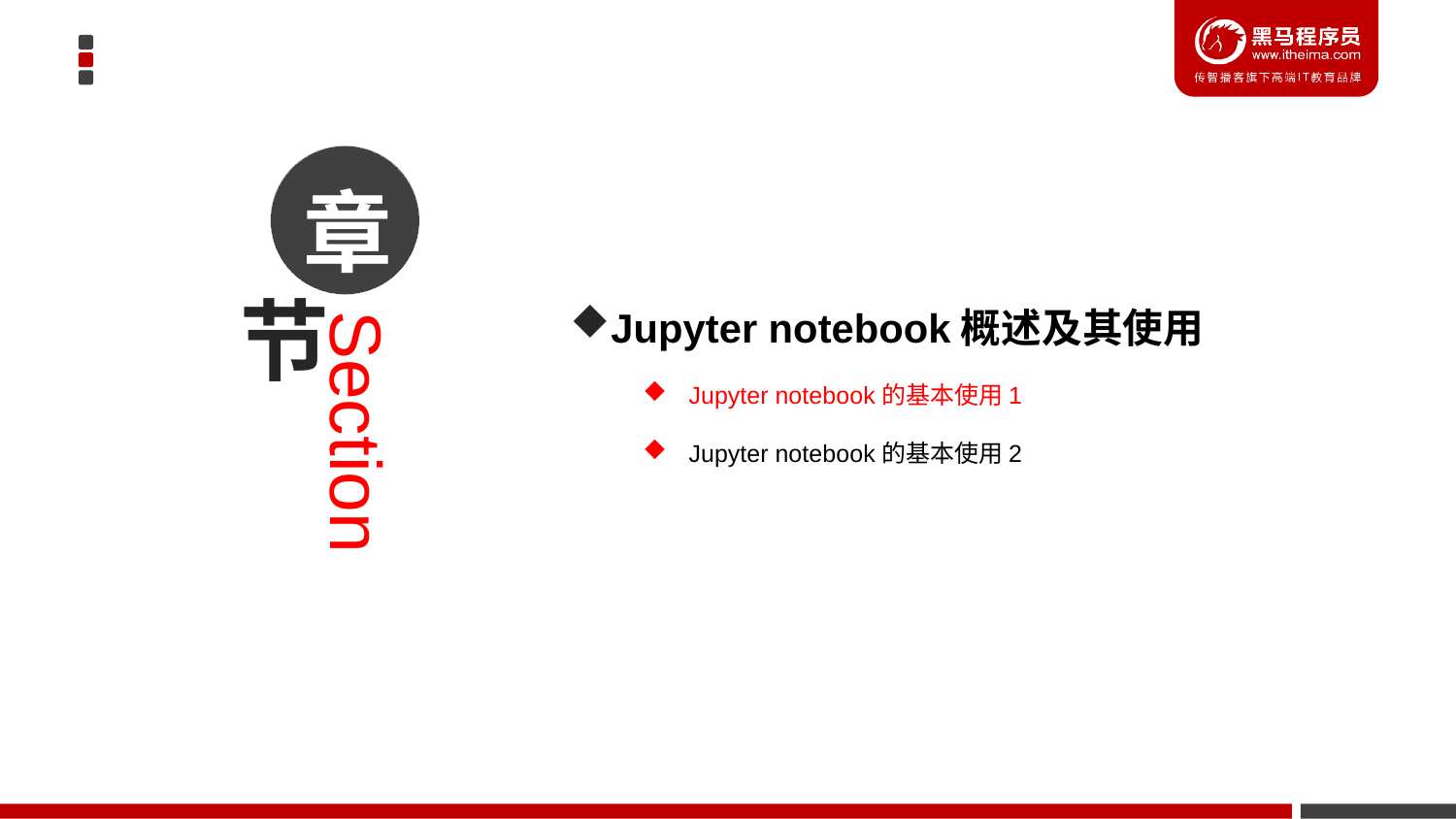

章
Jupyter notebook概述及其使用
Jupyter notebook的基本使用1
Jupyter notebook的基本使用2
节
Section